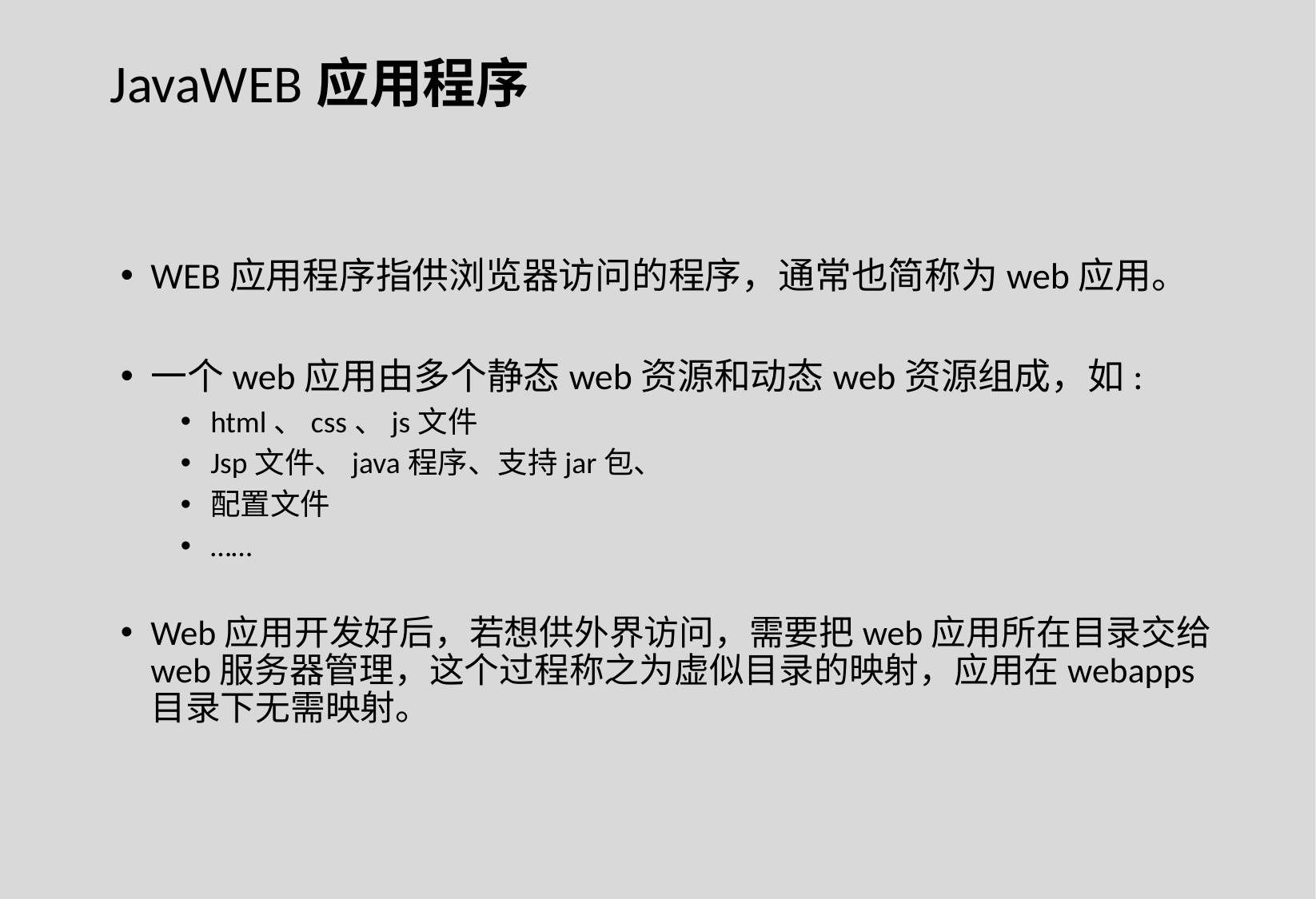

JavaWEB应用程序
WEB应用程序指供浏览器访问的程序，通常也简称为web应用。

一个web应用由多个静态web资源和动态web资源组成，如:
html、css、js文件
Jsp文件、java程序、支持jar包、
配置文件
……

Web应用开发好后，若想供外界访问，需要把web应用所在目录交给web服务器管理，这个过程称之为虚似目录的映射，应用在webapps目录下无需映射。